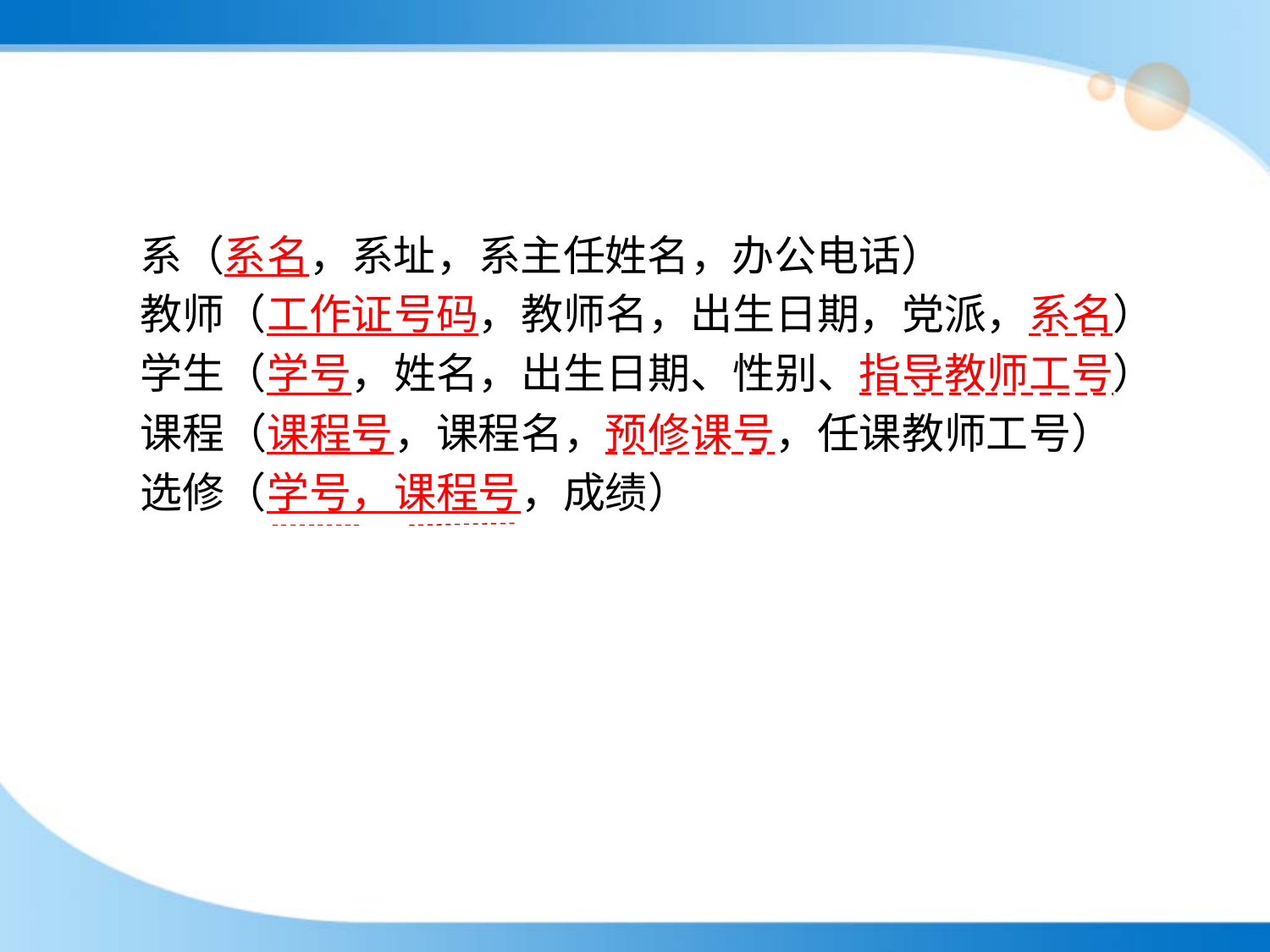

#
系（系名，系址，系主任姓名，办公电话）
教师（工作证号码，教师名，出生日期，党派，系名）
学生（学号，姓名，出生日期、性别、指导教师工号）
课程（课程号，课程名，预修课号，任课教师工号）
选修（学号，课程号，成绩）